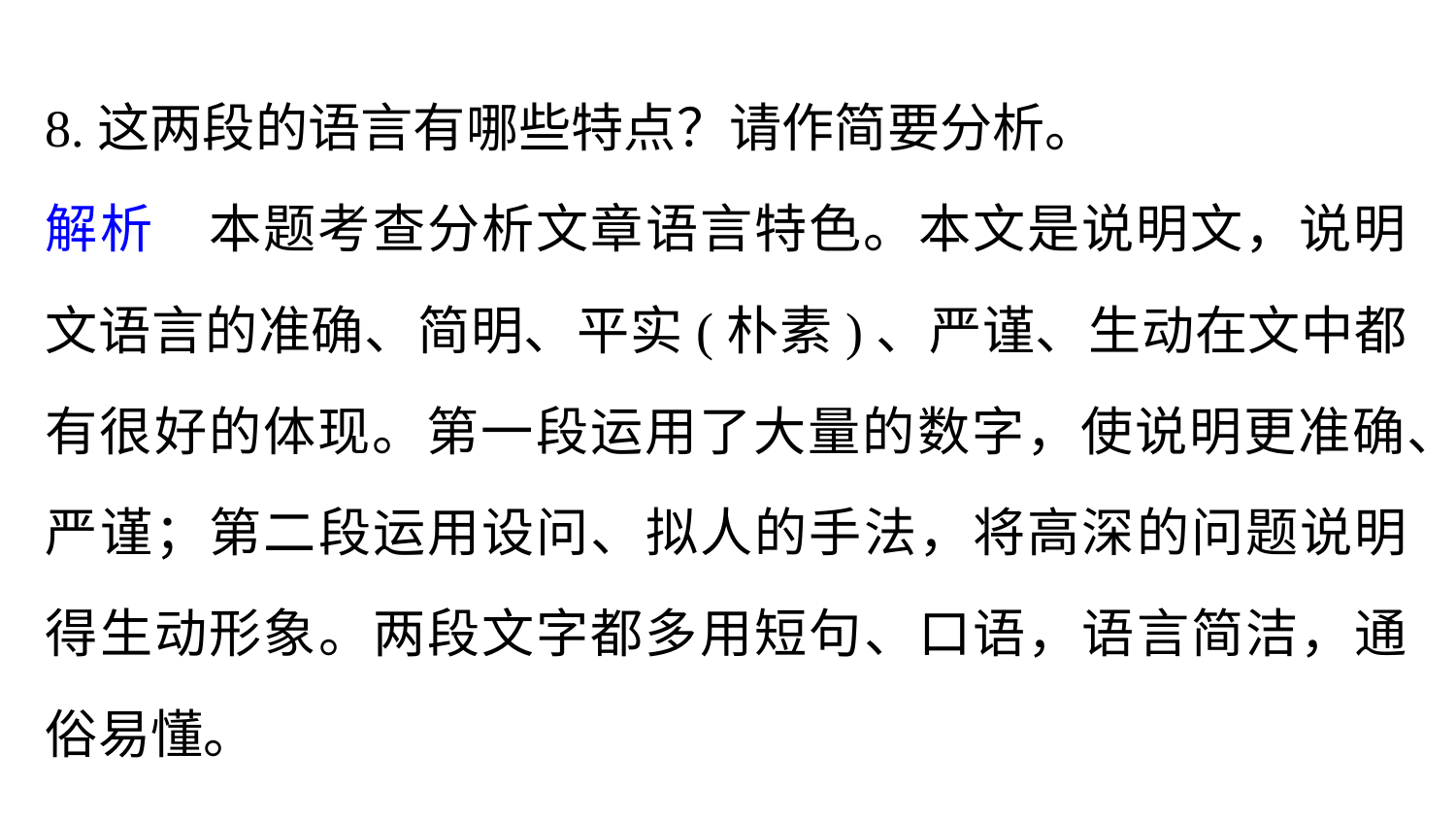

8.这两段的语言有哪些特点？请作简要分析。
解析　本题考查分析文章语言特色。本文是说明文，说明文语言的准确、简明、平实(朴素)、严谨、生动在文中都有很好的体现。第一段运用了大量的数字，使说明更准确、严谨；第二段运用设问、拟人的手法，将高深的问题说明得生动形象。两段文字都多用短句、口语，语言简洁，通俗易懂。